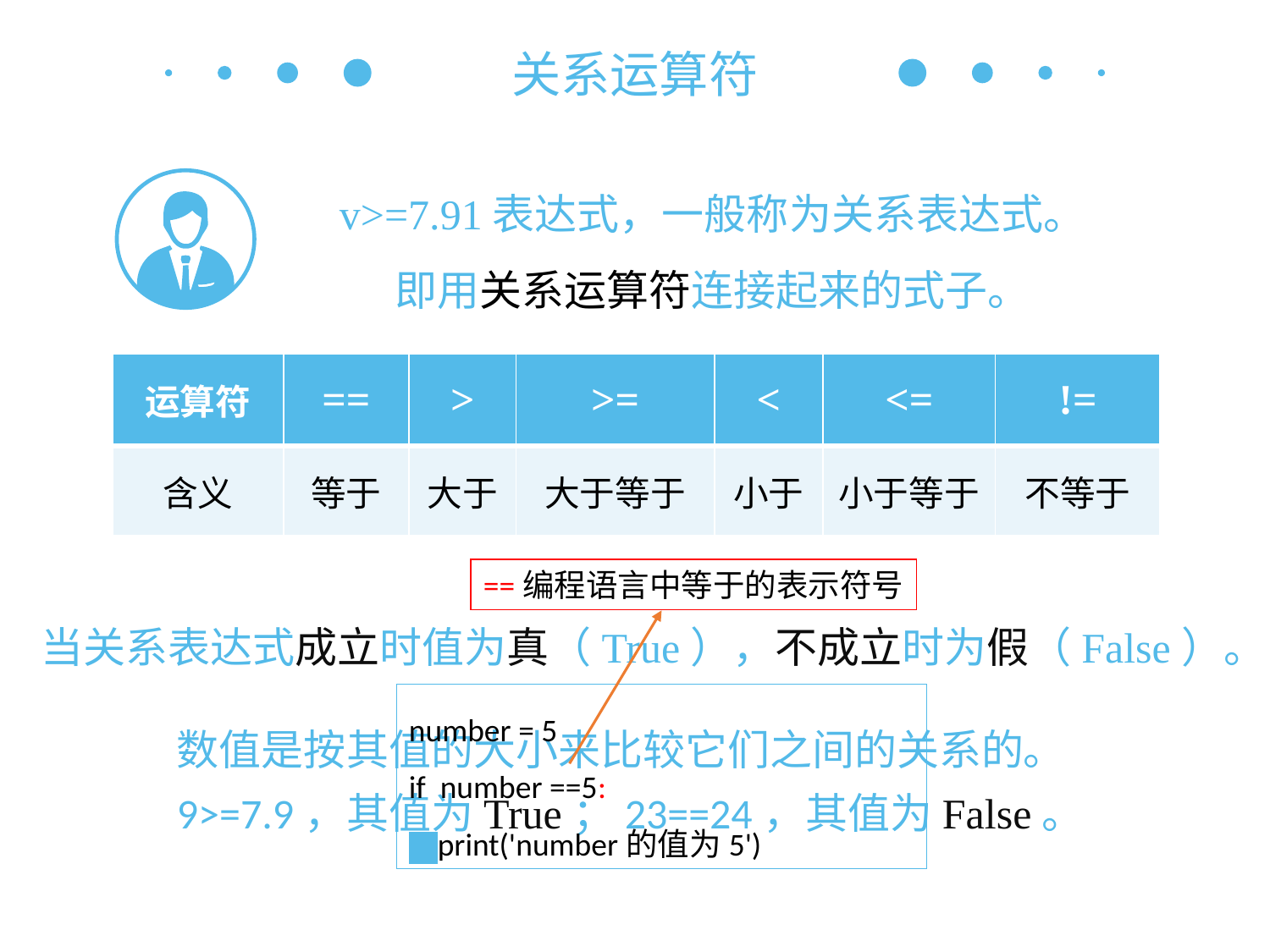

关系运算符
v>=7.91表达式，一般称为关系表达式。
即用关系运算符连接起来的式子。

| 运算符 | == | > | >= | < | <= | != |
| --- | --- | --- | --- | --- | --- | --- |
| 含义 | 等于 | 大于 | 大于等于 | 小于 | 小于等于 | 不等于 |
==编程语言中等于的表示符号
当关系表达式成立时值为真（True），不成立时为假（False）。
number = 5
if  number ==5:
    print('number的值为5')
数值是按其值的大小来比较它们之间的关系的。
9>=7.9，其值为True；23==24，其值为False。